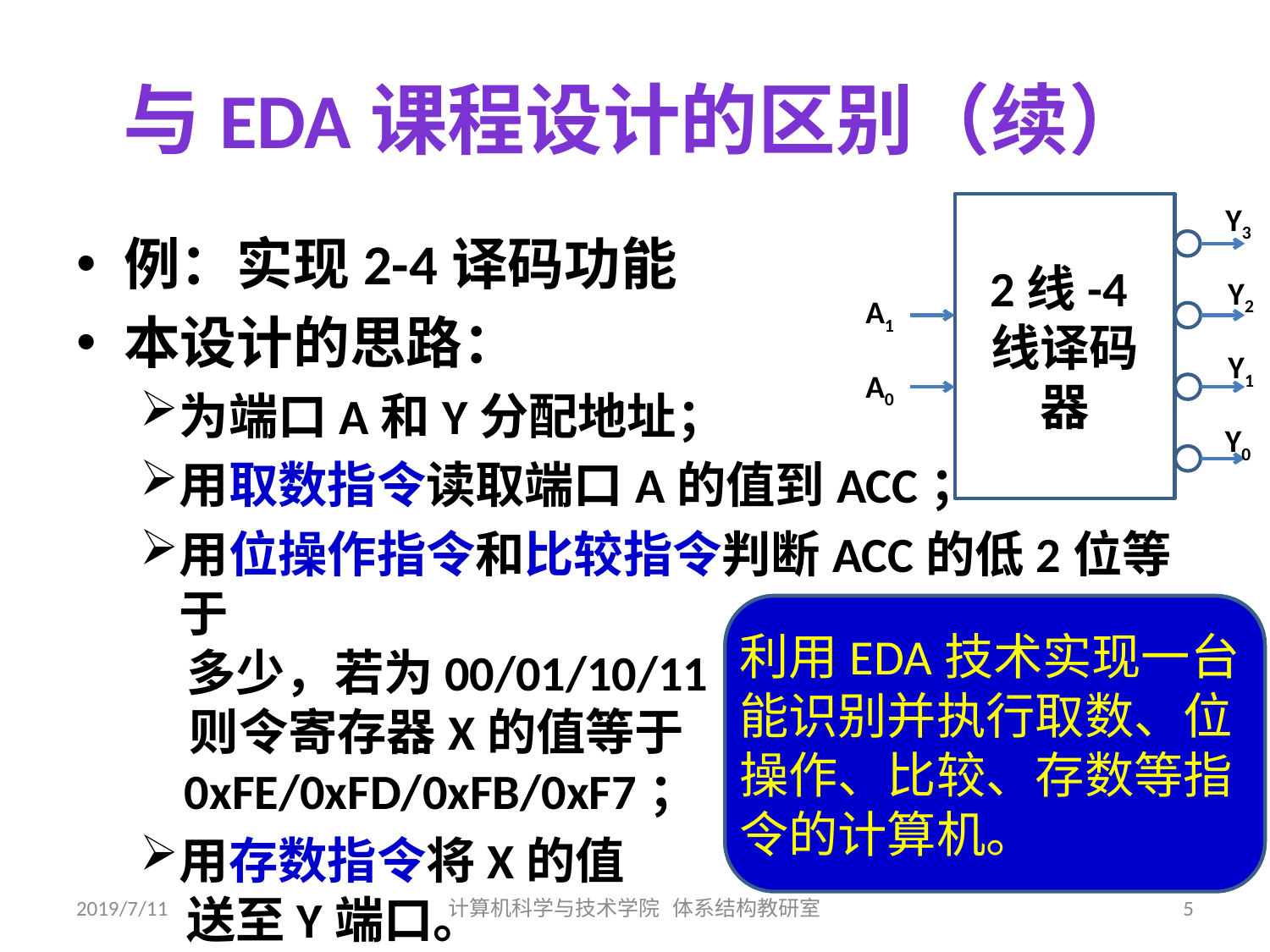

# 与EDA课程设计的区别（续）
2线-4线译码器

Y3
Y2
Y1
Y0
A1
A0
例：实现2-4译码功能
本设计的思路：
为端口A和Y分配地址；
用取数指令读取端口A的值到ACC；
用位操作指令和比较指令判断ACC的低2位等于
    多少，若为00/01/10/11
    则令寄存器X的值等于
    0xFE/0xFD/0xFB/0xF7；
用存数指令将X的值
    送至Y端口。
Y0

&

1

Y1

&

A1

1

Y2

A0

&

Y3

&

在硬件不变的前提下，靠程序实现正逻辑译码、正负缓冲、一分二HUB、半加器、…
利用EDA技术实现一台能识别并执行取数、位操作、比较、存数等指令的计算机。
2019/7/11
计算机科学与技术学院  体系结构教研室
5